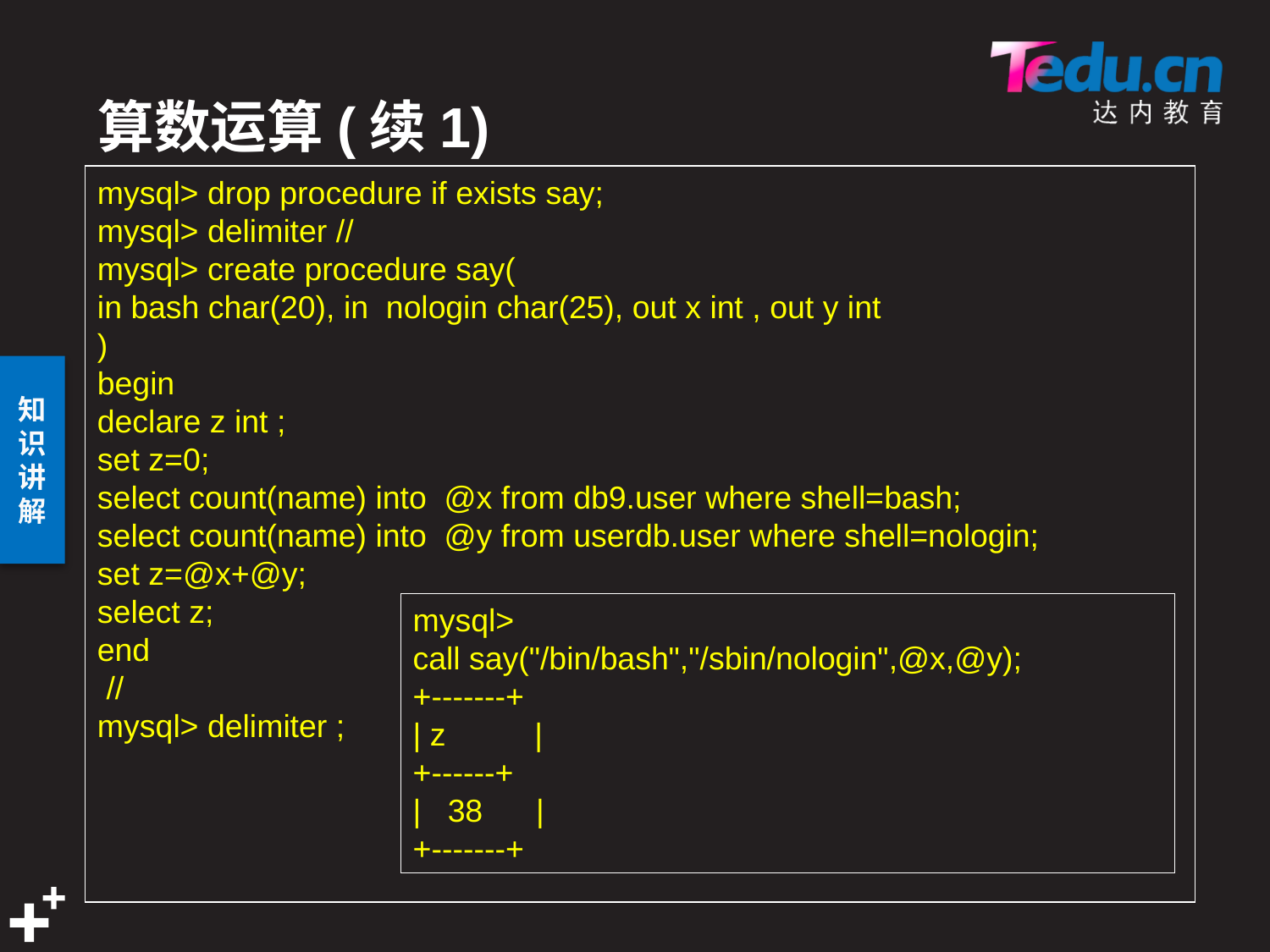

# 算数运算(续1)
mysql> drop procedure if exists say;
mysql> delimiter //
mysql> create procedure say(
in bash char(20), in  nologin char(25), out x int , out y int
)
begin
declare z int ;
set z=0;
select count(name) into  @x from db9.user where shell=bash;
select count(name) into  @y from userdb.user where shell=nologin;
set z=@x+@y;
select z;
end
 //
mysql> delimiter ;

mysql>
call say("/bin/bash","/sbin/nologin",@x,@y);
+-------+
| z          |
+------+
|   38      |
+-------+